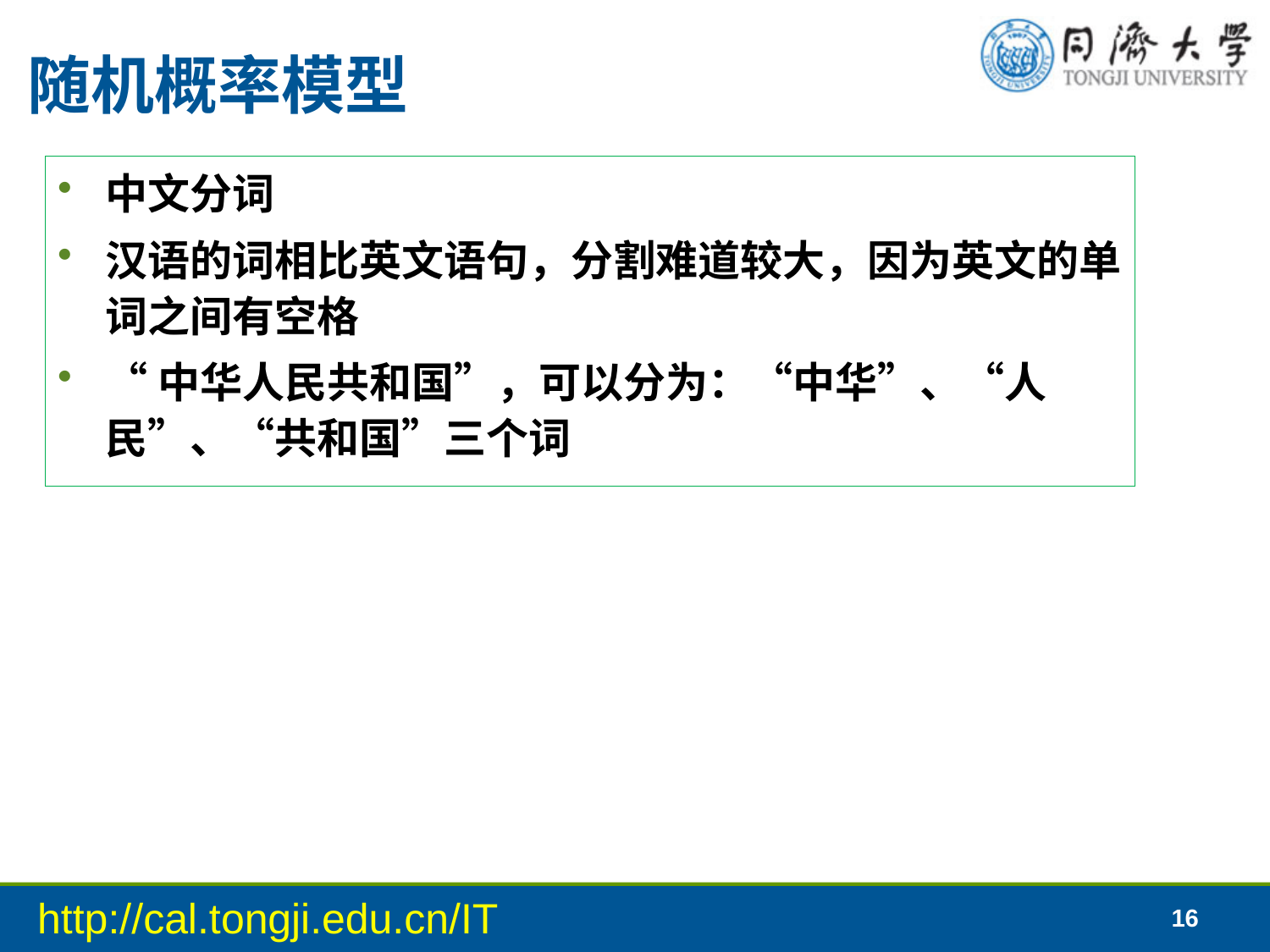

# 随机概率模型
中文分词
汉语的词相比英文语句，分割难道较大，因为英文的单词之间有空格
“中华人民共和国”，可以分为：“中华”、“人民”、“共和国”三个词